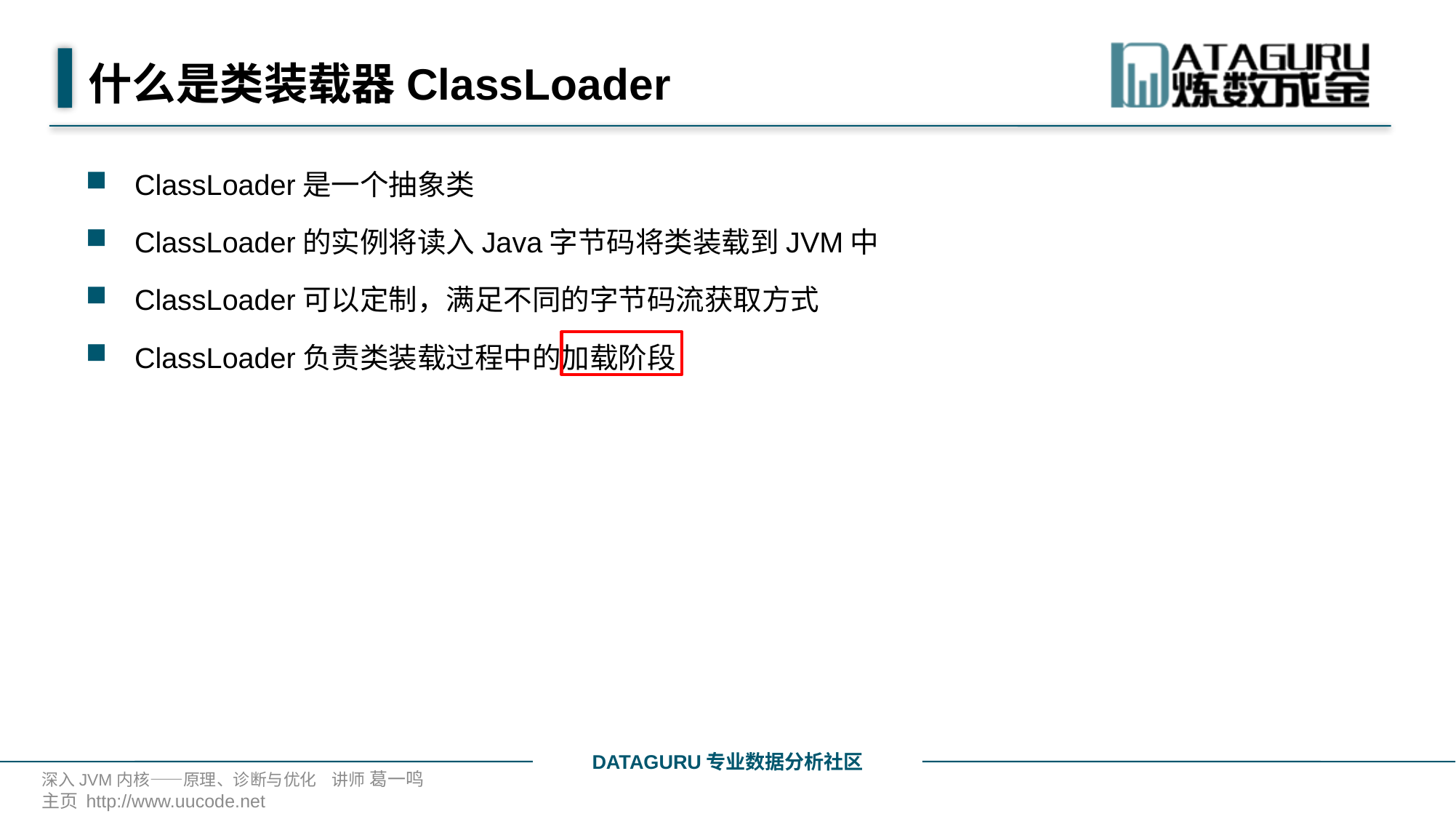

# 什么是类装载器ClassLoader
ClassLoader是一个抽象类
ClassLoader的实例将读入Java字节码将类装载到JVM中
ClassLoader可以定制，满足不同的字节码流获取方式
ClassLoader负责类装载过程中的加载阶段